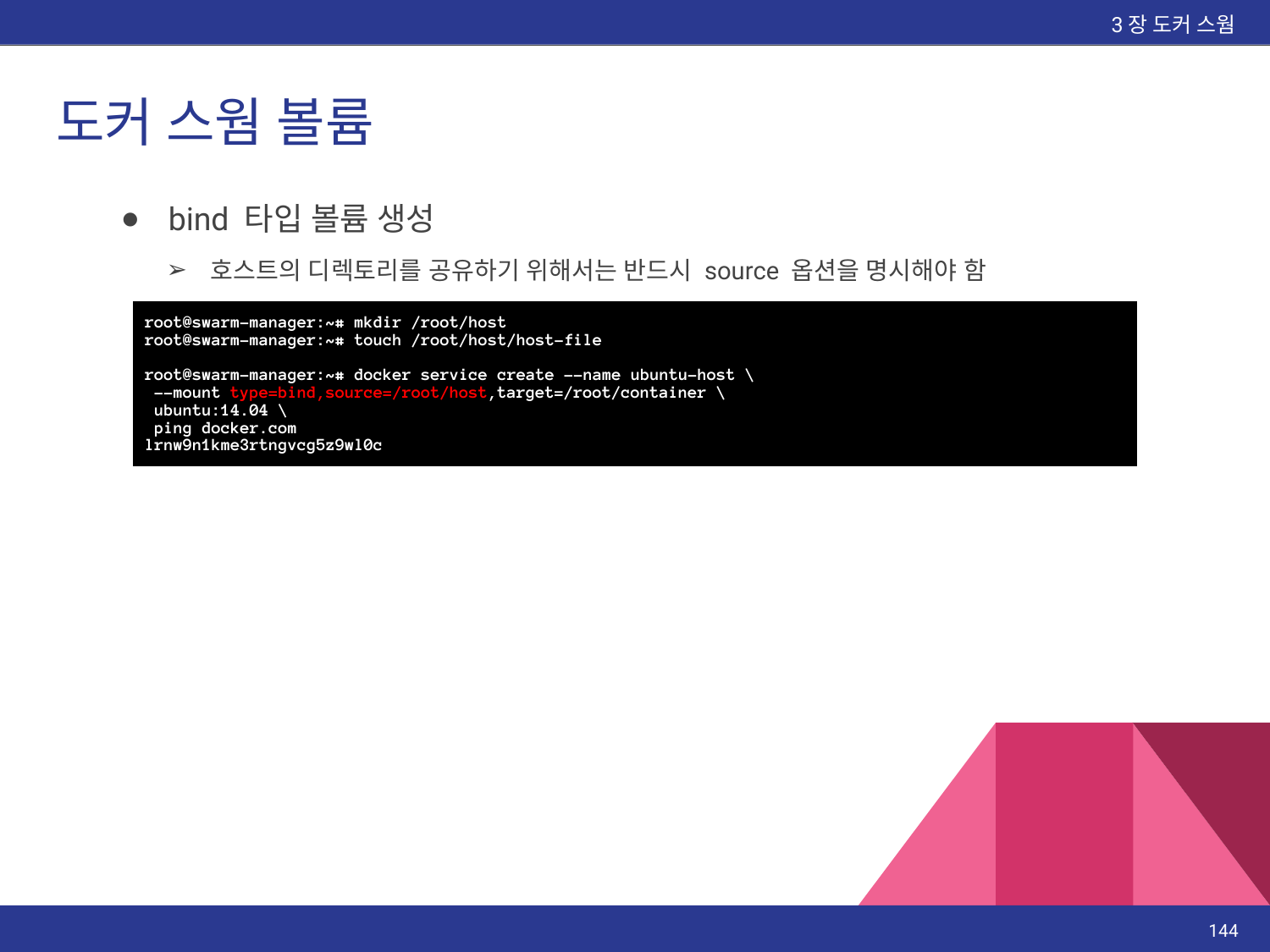

3장 도커 스웜

# 도커 스웜 볼륨
bind 타입 볼륨 생성

호스트의 디렉토리를 공유하기 위해서는 반드시 source 옵션을 명시해야 함
| root@swarm-manager:~# mkdir /root/host root@swarm-manager:~# touch /root/host/host-file root@swarm-manager:~# docker service create --name ubuntu-host \ --mount type=bind,source=/root/host,target=/root/container \ ubuntu:14.04 \ ping docker.com lrnw9n1kme3rtngvcg5z9wl0c |
| --- |
144